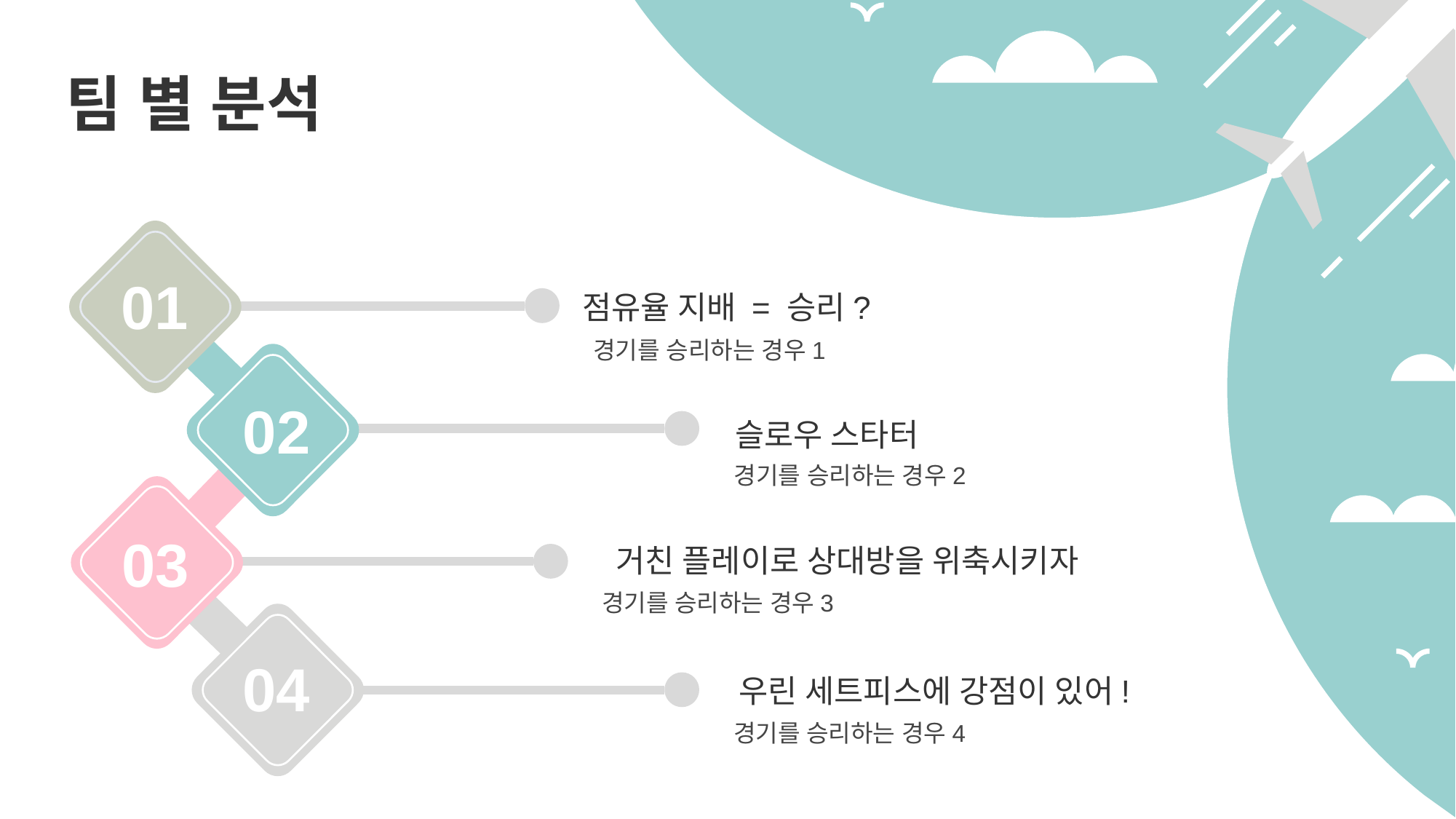

팀 별 분석

01
점유율 지배 = 승리?

경기를 승리하는 경우1

02

슬로우 스타터

경기를 승리하는 경우2

03
거친 플레이로 상대방을 위축시키자

경기를 승리하는 경우3

04
우린 세트피스에 강점이 있어!

경기를 승리하는 경우4